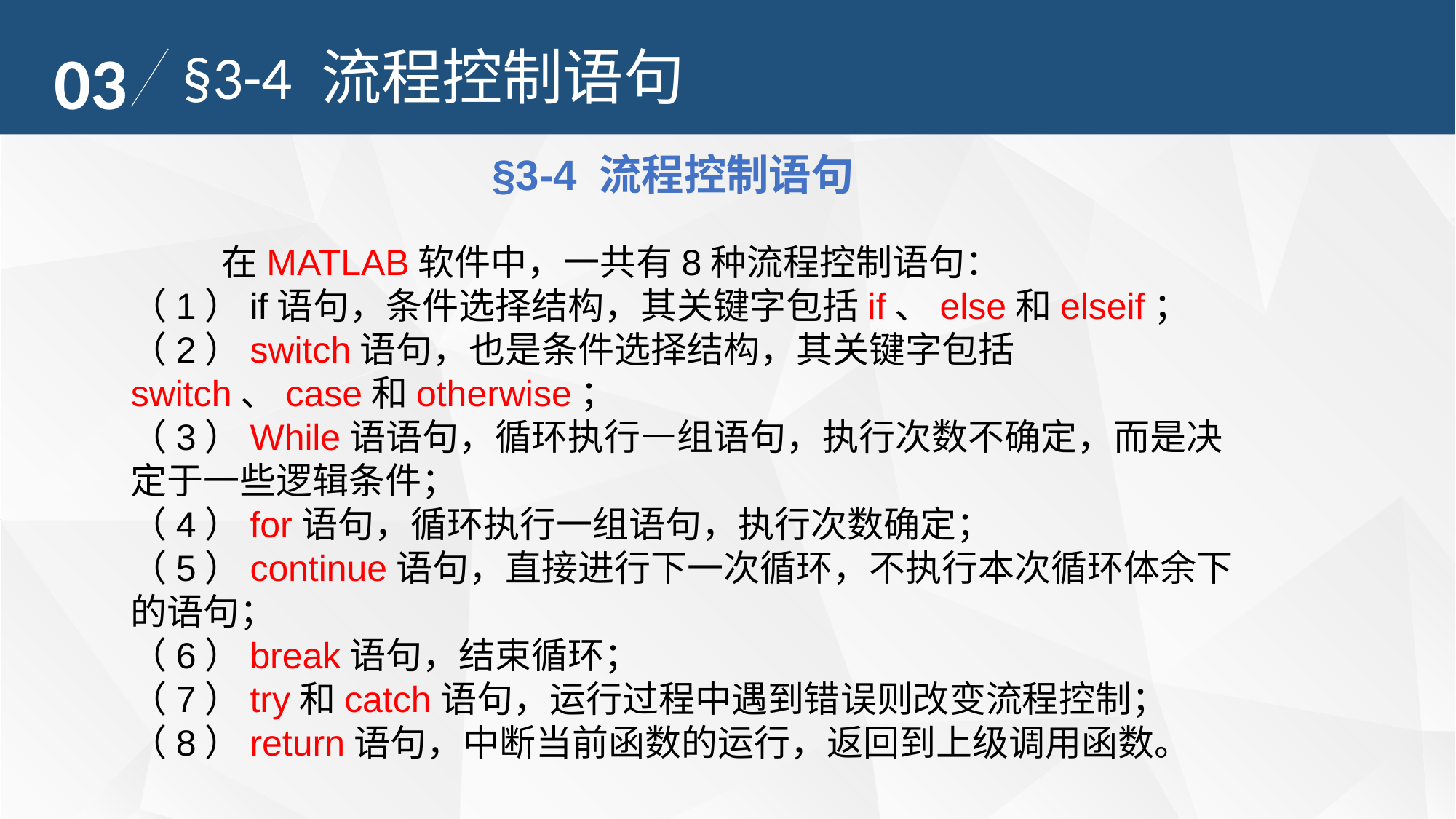

03
§3-4 流程控制语句
§3-4 流程控制语句
          在MATLAB软件中，一共有8种流程控制语句：
（1）if语句，条件选择结构，其关键字包括if、else和elseif；
（2）switch语句，也是条件选择结构，其关键字包括switch、case和otherwise；
（3）While语语句，循环执行—组语句，执行次数不确定，而是决定于一些逻辑条件；
（4）for语句，循环执行一组语句，执行次数确定；
（5）continue语句，直接进行下一次循环，不执行本次循环体余下的语句；
（6）break语句，结束循环；
（7）try和catch语句，运行过程中遇到错误则改变流程控制；
（8）return语句，中断当前函数的运行，返回到上级调用函数。